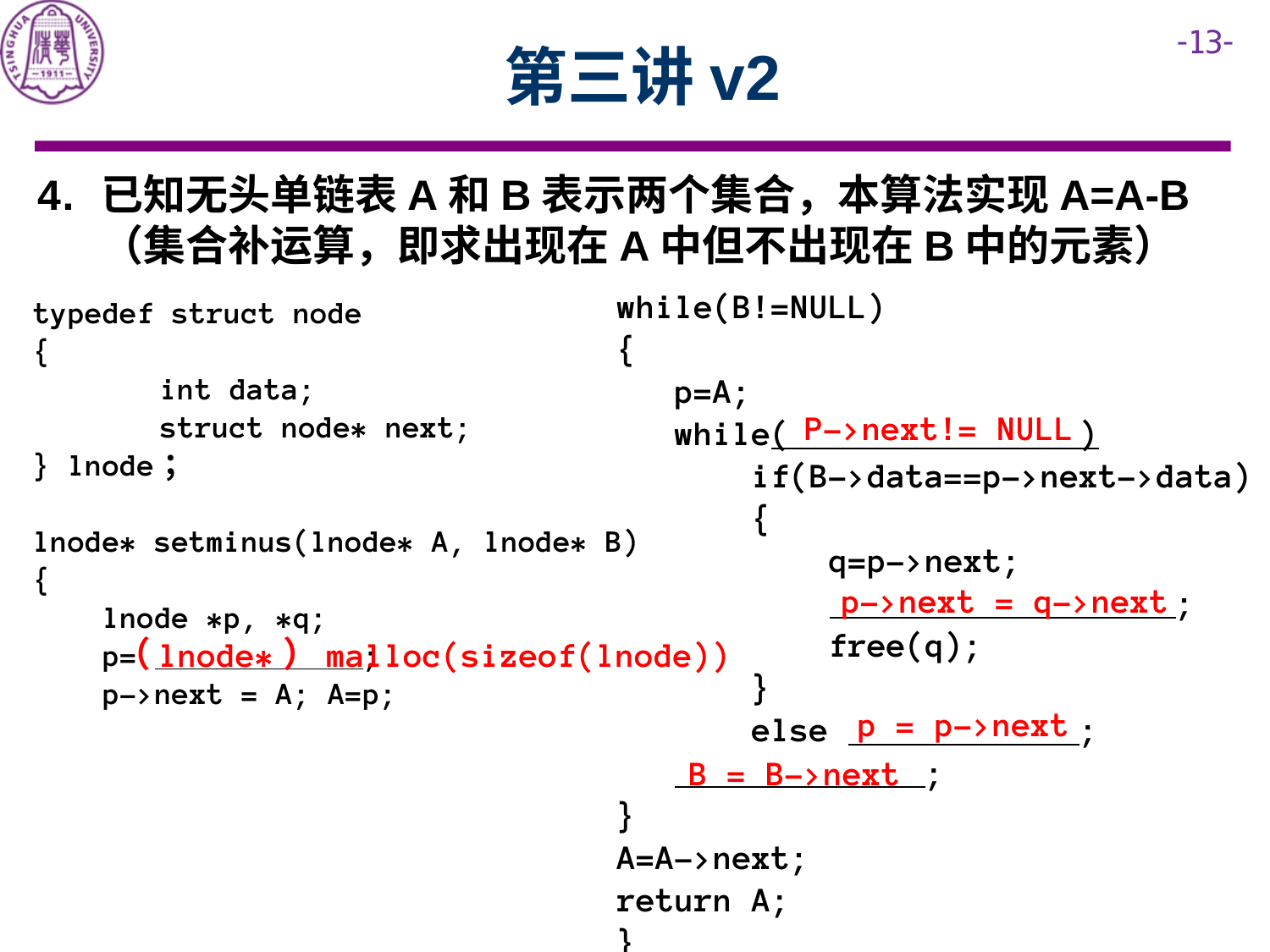

# 第三讲v2
已知无头单链表A和B表示两个集合，本算法实现A=A-B（集合补运算，即求出现在A中但不出现在B中的元素）
while(B!=NULL)
{
   p=A;
   while(               )
       if(B->data==p->next->data)
       {
           q=p->next;
                             ;
           free(q);
       }
       else             ;
                ;
}
A=A->next;
return A;
}
typedef struct node
{
	int data;
	struct node* next;
} lnode；

lnode* setminus(lnode* A, lnode* B)
{
    lnode *p, *q;
    p=             ;
    p->next = A; A=p;
P->next!= NULL
p->next = q->next
（lnode*）malloc(sizeof(lnode))
p = p->next
B = B->next